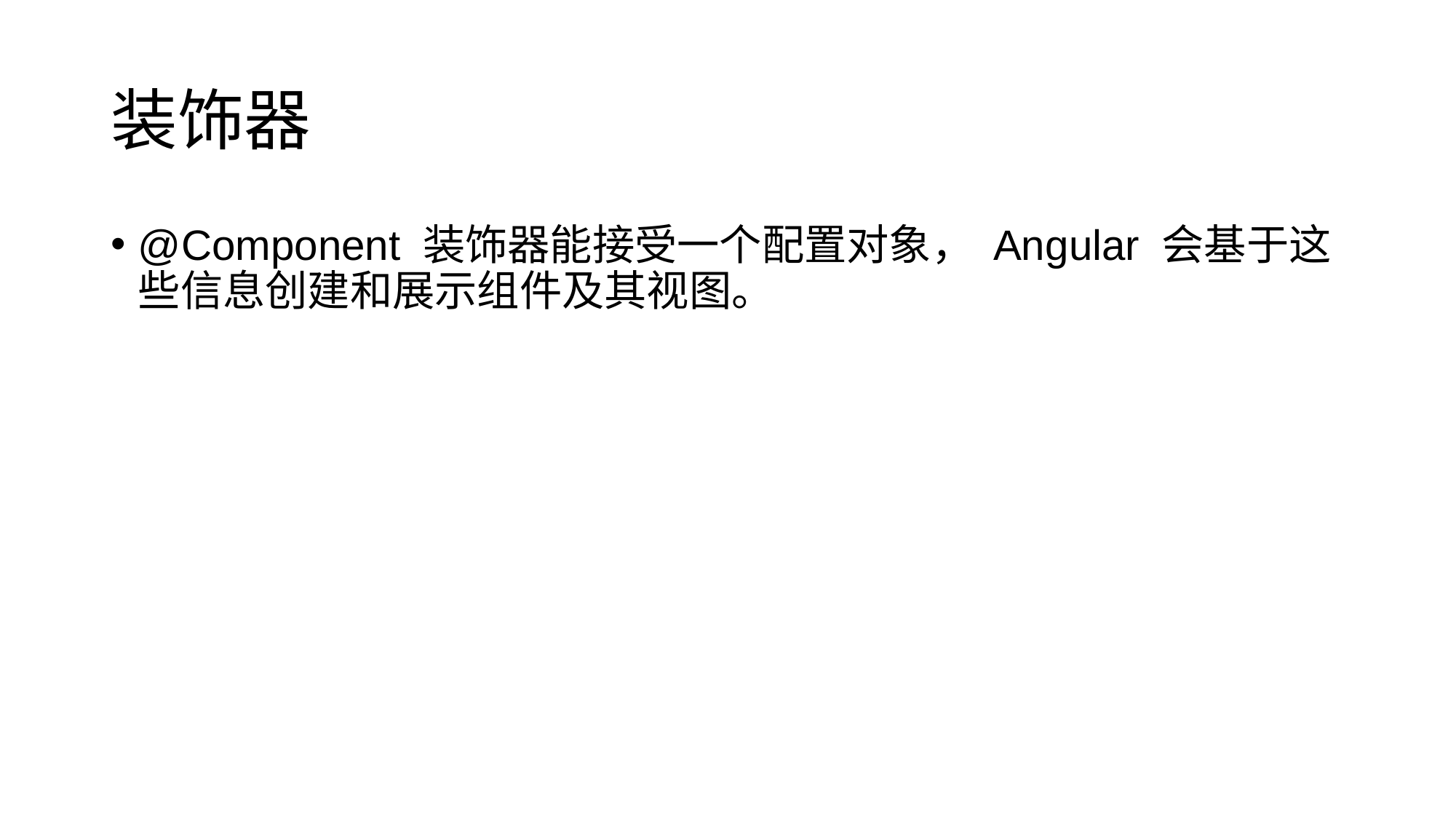

# 装饰器
@Component 装饰器能接受一个配置对象， Angular 会基于这些信息创建和展示组件及其视图。